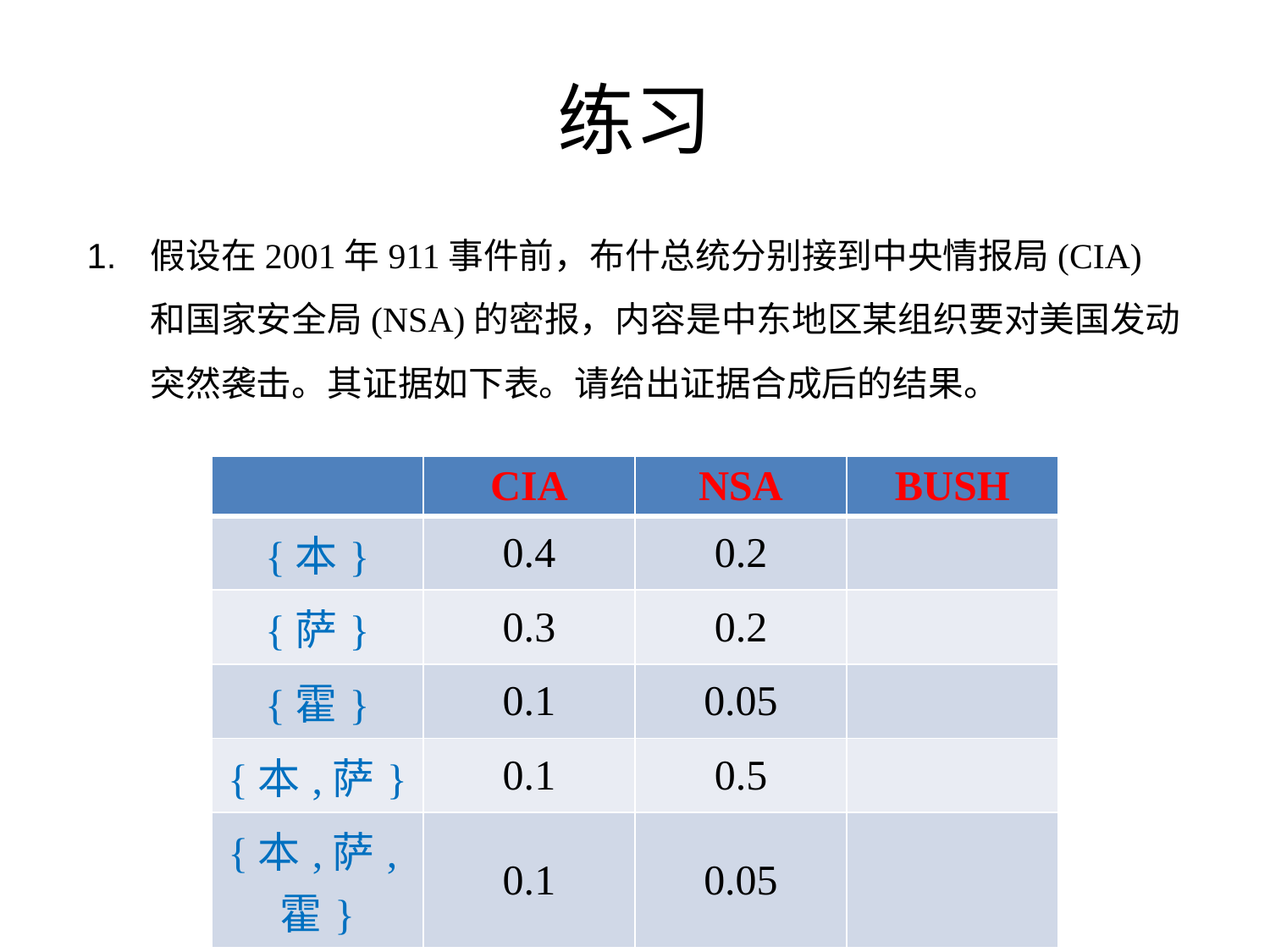

# 练习
假设在2001年911事件前，布什总统分别接到中央情报局(CIA)和国家安全局(NSA)的密报，内容是中东地区某组织要对美国发动突然袭击。其证据如下表。请给出证据合成后的结果。

|  | CIA | NSA | BUSH |
| --- | --- | --- | --- |
| {本} | 0.4 | 0.2 |  |
| {萨} | 0.3 | 0.2 |  |
| {霍} | 0.1 | 0.05 |  |
| {本,萨} | 0.1 | 0.5 |  |
| {本,萨,霍} | 0.1 | 0.05 |  |